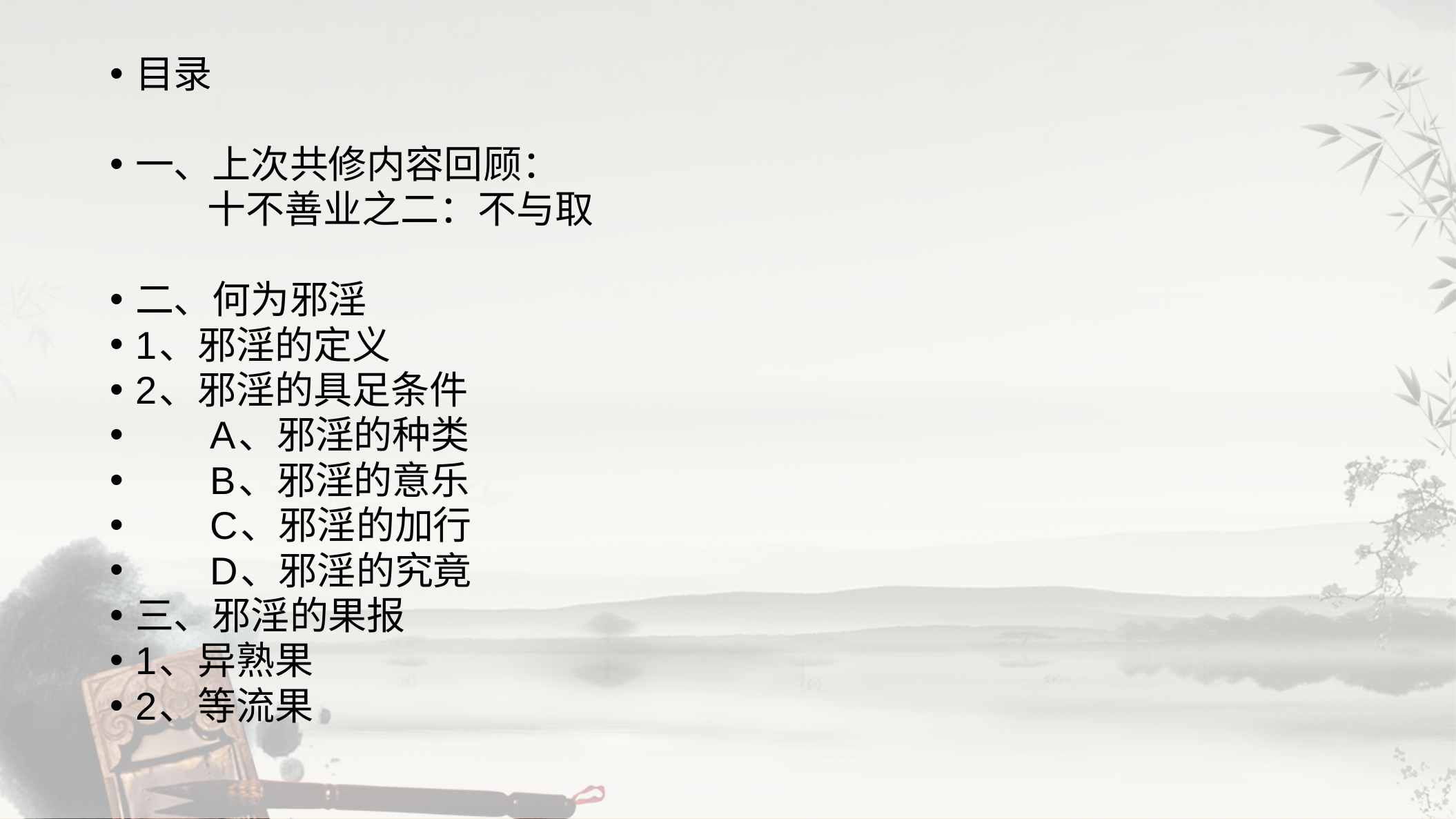

目录

一、上次共修内容回顾：
           十不善业之二：不与取

二、何为邪淫
1、邪淫的定义
2、邪淫的具足条件
       A、邪淫的种类
       B、邪淫的意乐
       C、邪淫的加行
       D、邪淫的究竟
三、邪淫的果报
1、异熟果
2、等流果